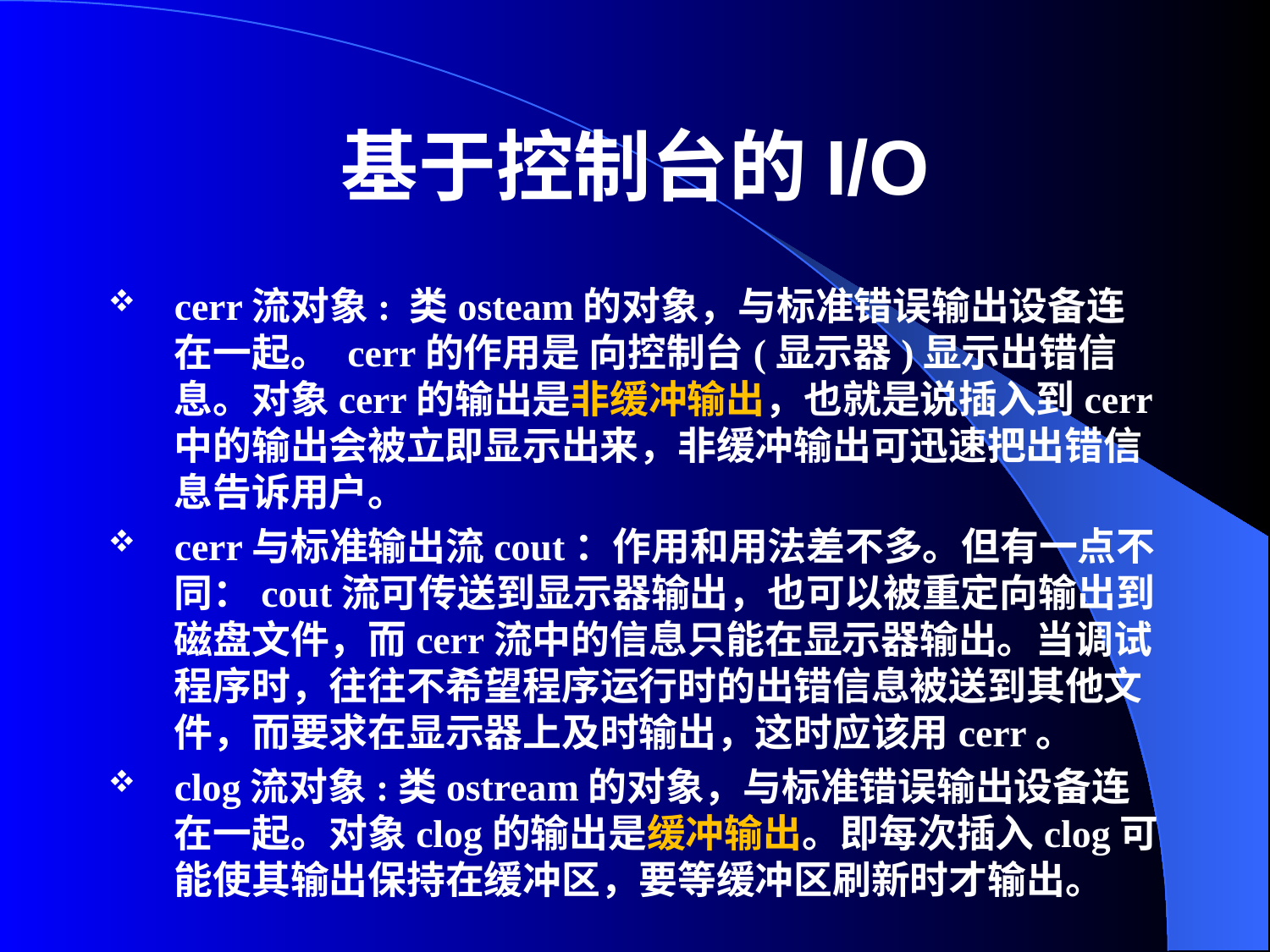

# 基于控制台的I/O
cerr流对象: 类osteam的对象，与标准错误输出设备连在一起。 cerr的作用是 向控制台(显示器)显示出错信息。对象cerr的输出是非缓冲输出，也就是说插入到cerr中的输出会被立即显示出来，非缓冲输出可迅速把出错信息告诉用户。
cerr与标准输出流cout：作用和用法差不多。但有一点不同：cout流可传送到显示器输出，也可以被重定向输出到磁盘文件，而cerr流中的信息只能在显示器输出。当调试程序时，往往不希望程序运行时的出错信息被送到其他文件，而要求在显示器上及时输出，这时应该用cerr。
clog流对象:类ostream的对象，与标准错误输出设备连在一起。对象clog的输出是缓冲输出。即每次插入clog可能使其输出保持在缓冲区，要等缓冲区刷新时才输出。